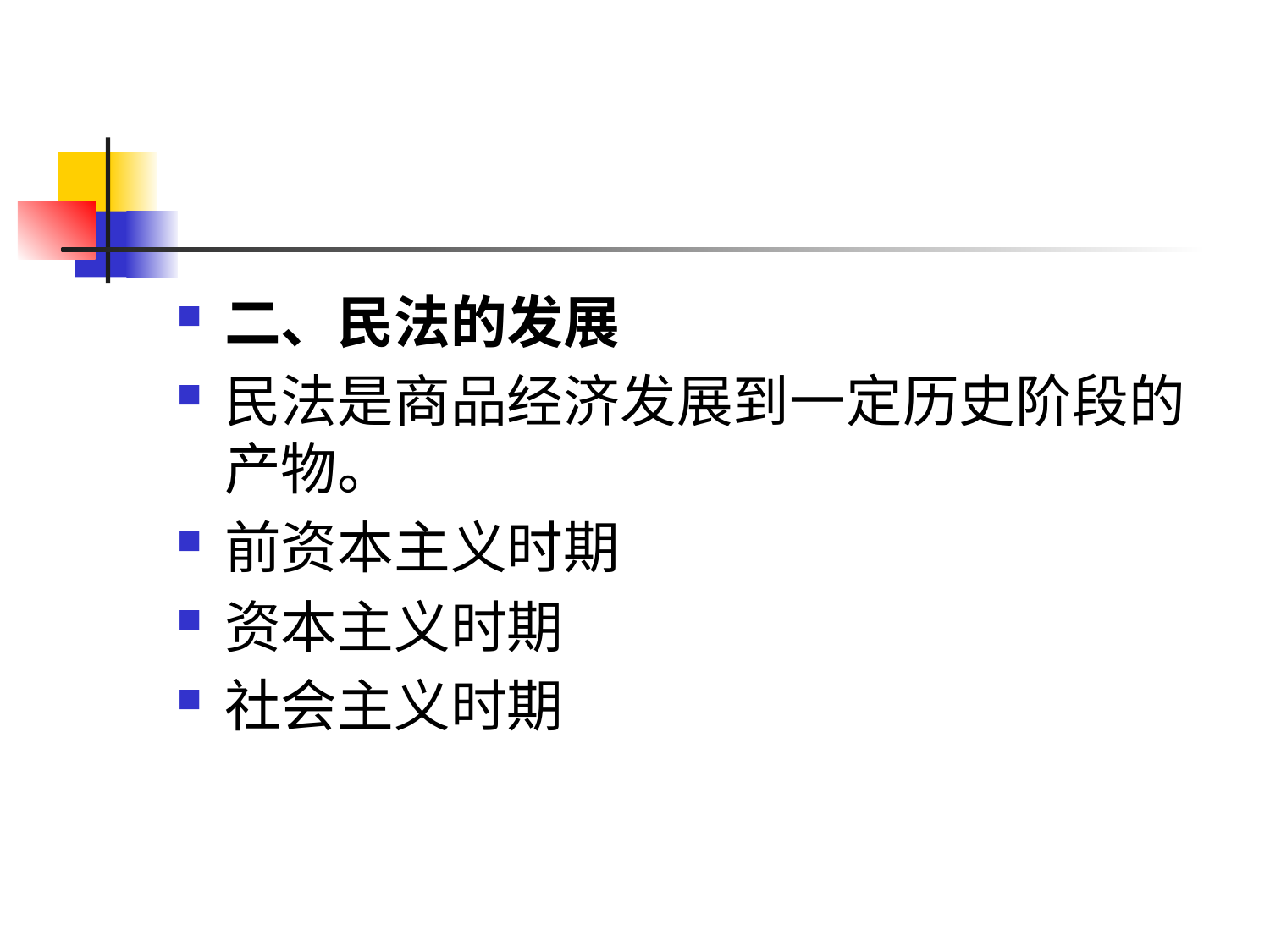

#
二、民法的发展
民法是商品经济发展到一定历史阶段的产物。
前资本主义时期
资本主义时期
社会主义时期